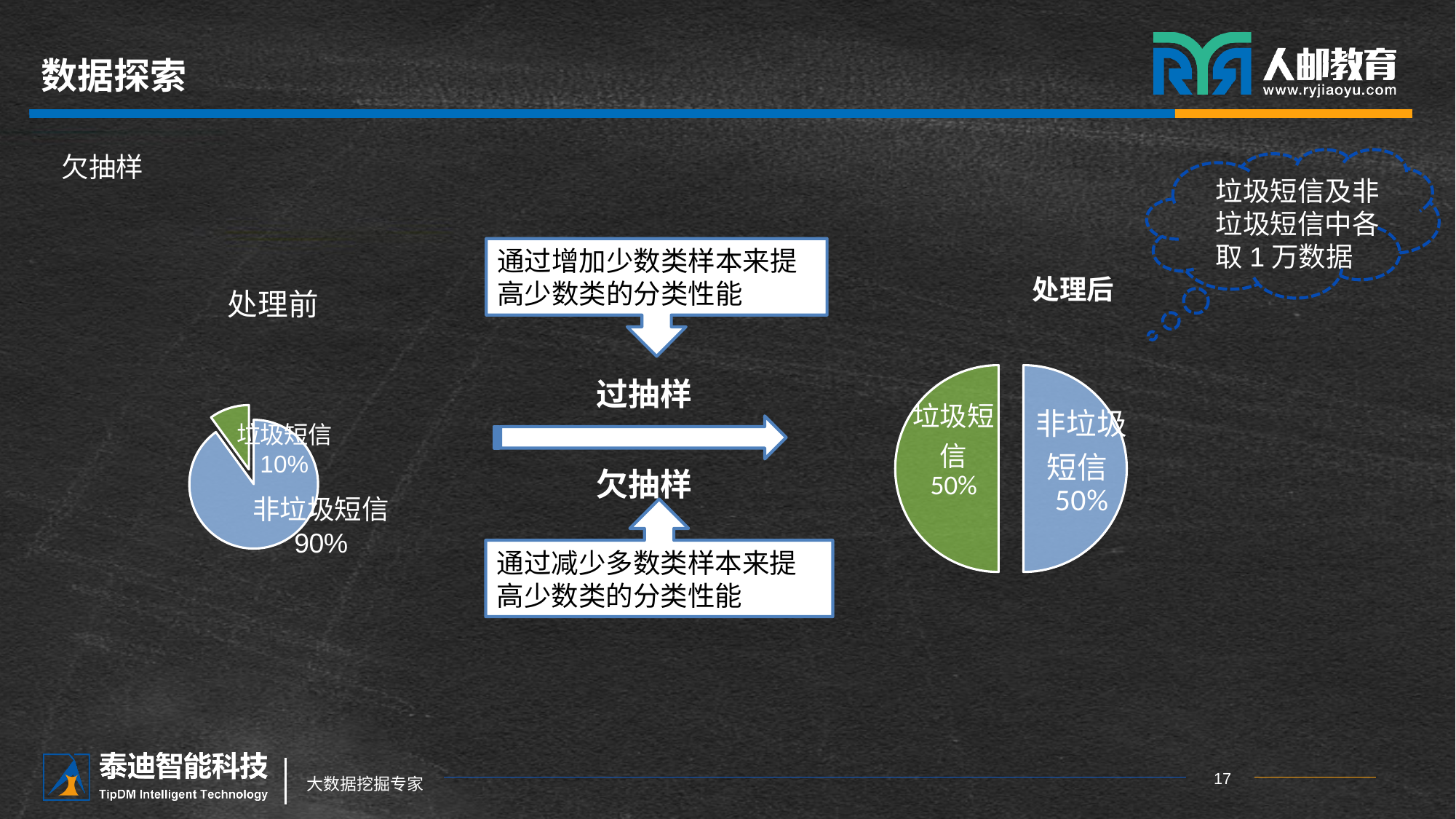

# 数据探索
欠抽样

垃圾短信及非垃圾短信中各取1万数据
通过增加少数类样本来提高少数类的分类性能
过抽样

欠抽样
通过减少多数类样本来提高少数类的分类性能

### Chart: 处理后

| Category | 系列 1 |
|---|---|
| 类别 1 | 1.0 |
| 类别 2 | 1.0 |

### Chart: 处理前

| Category | 系列 1 |
|---|---|
| 类别 1 | 9.0 |
| 类别 2 | 1.0 |